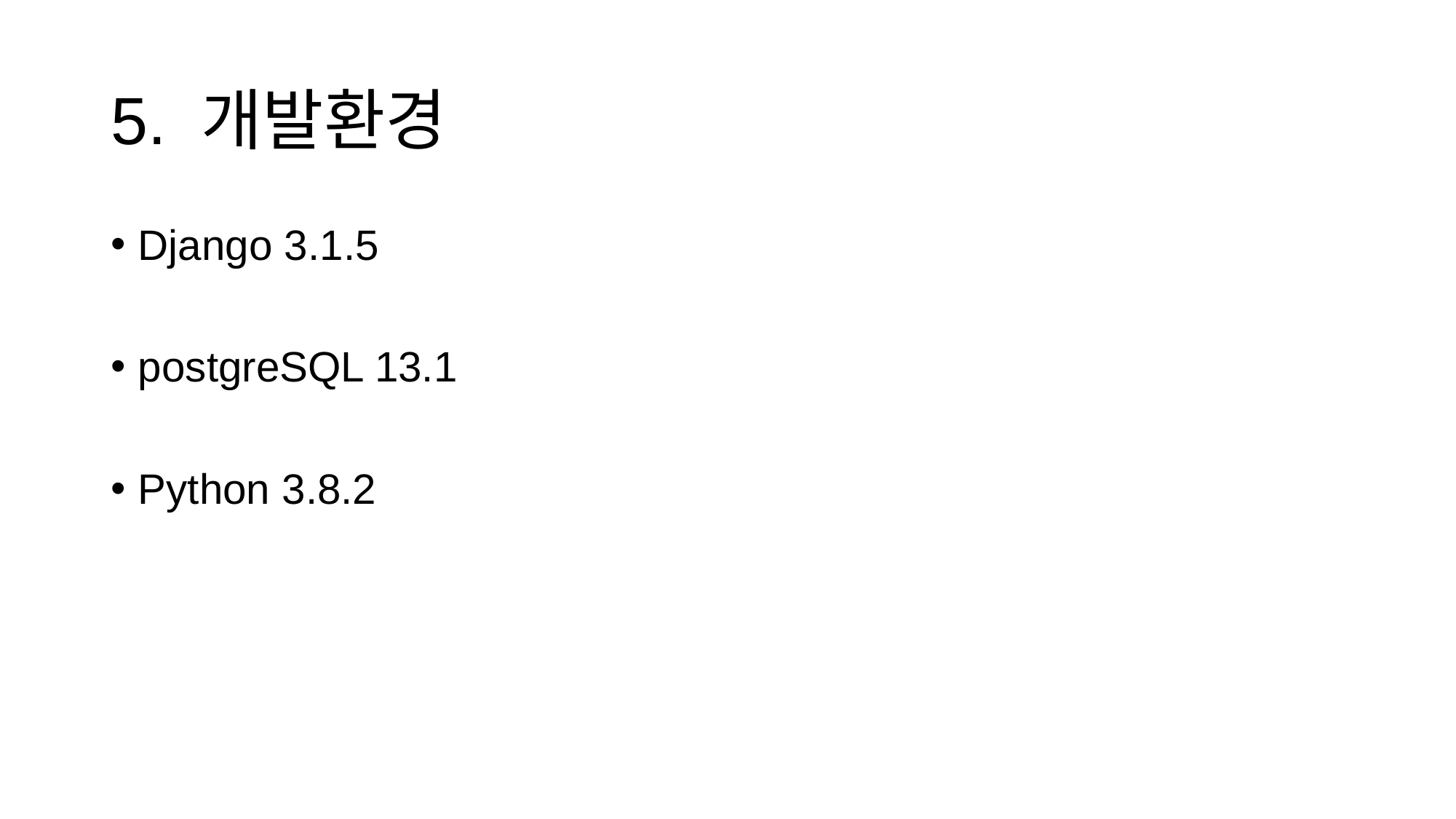

# 5. 개발환경
Django 3.1.5

postgreSQL 13.1

Python 3.8.2